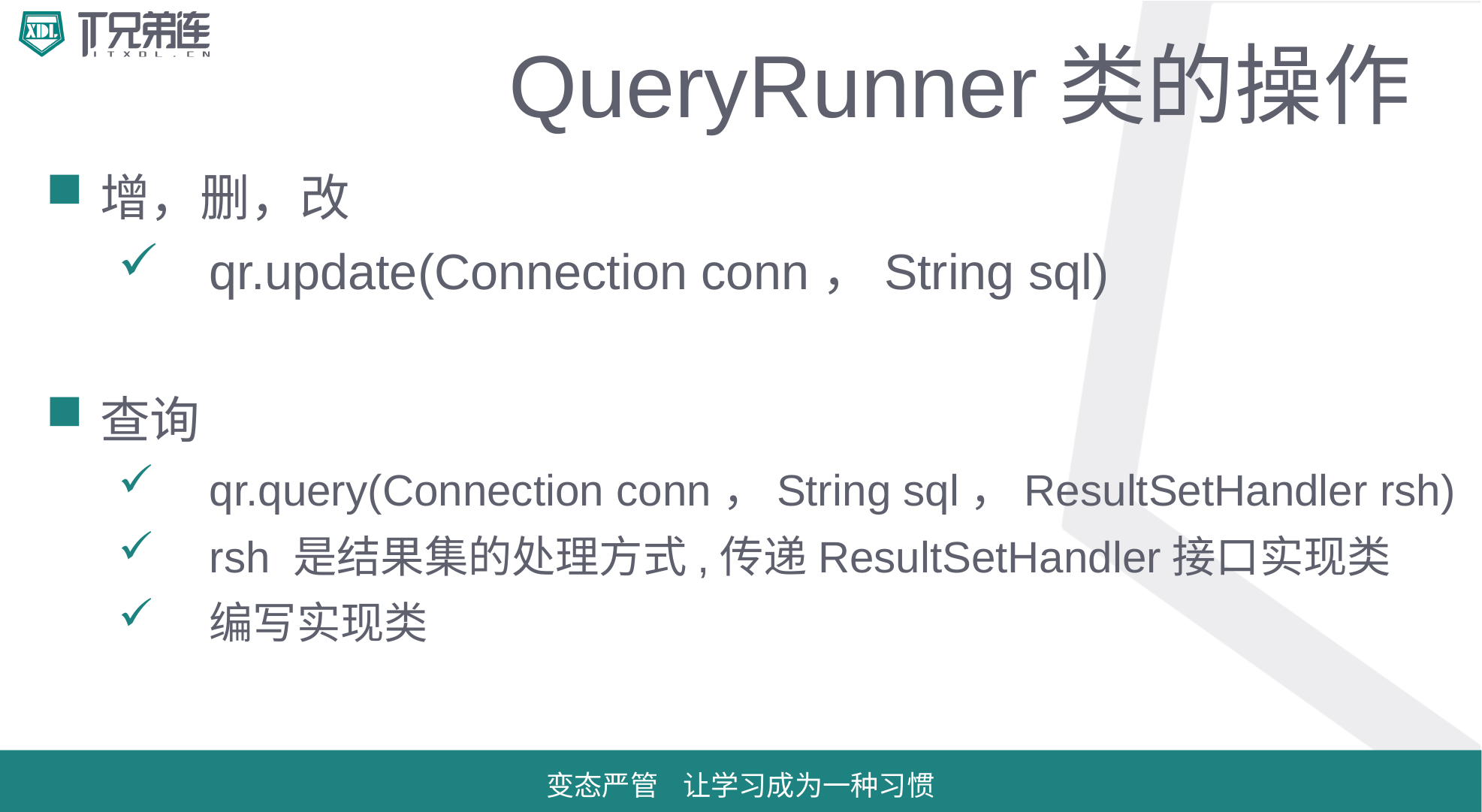

# QueryRunner类的操作
增，删，改
qr.update(Connection conn，String sql)

查询
qr.query(Connection conn，String sql，ResultSetHandler rsh)
rsh 是结果集的处理方式,传递ResultSetHandler接口实现类
编写实现类